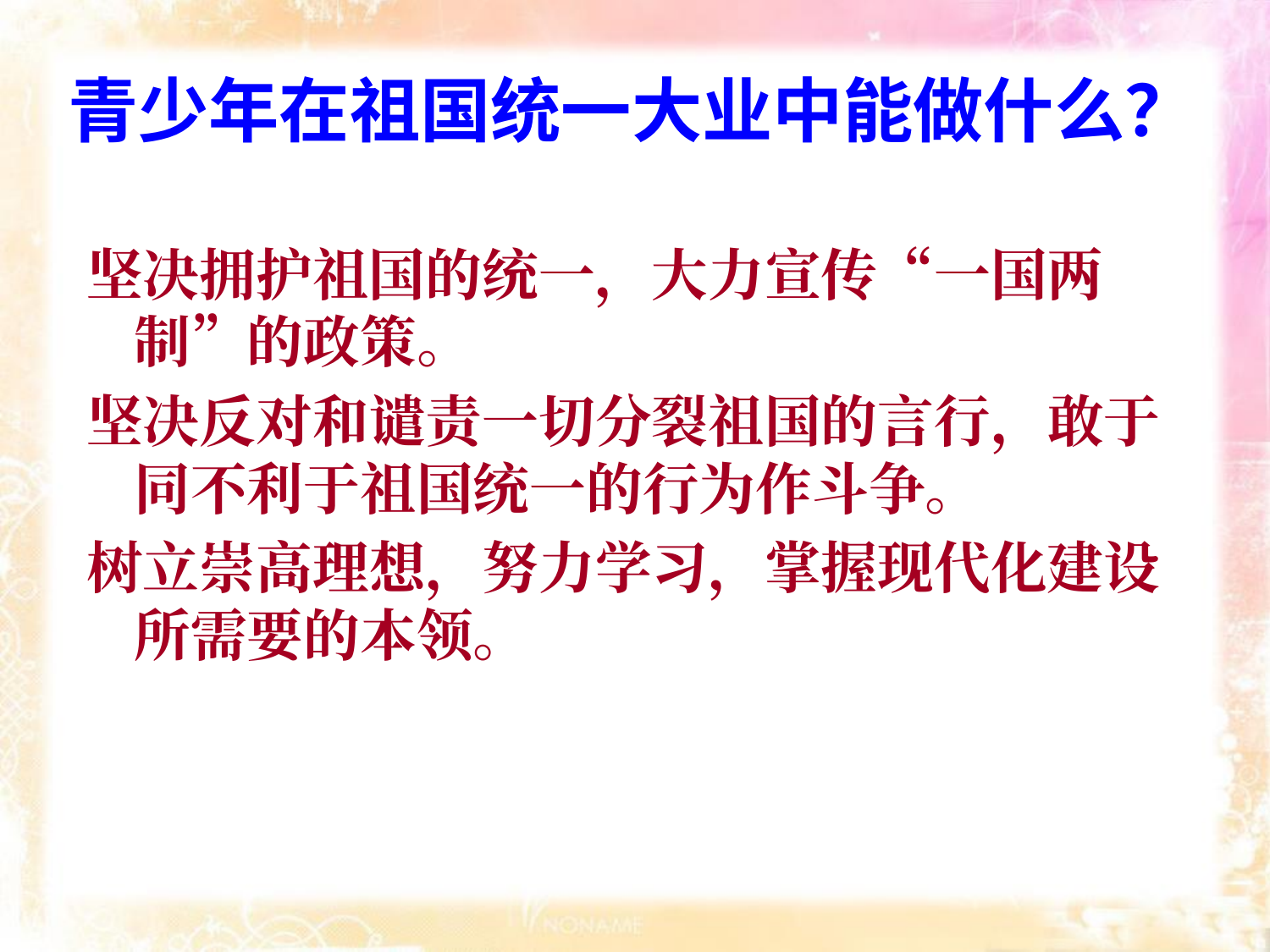

青少年在祖国统一大业中能做什么？
坚决拥护祖国的统一，大力宣传“一国两制”的政策。
坚决反对和谴责一切分裂祖国的言行，敢于同不利于祖国统一的行为作斗争。
树立崇高理想，努力学习，掌握现代化建设所需要的本领。